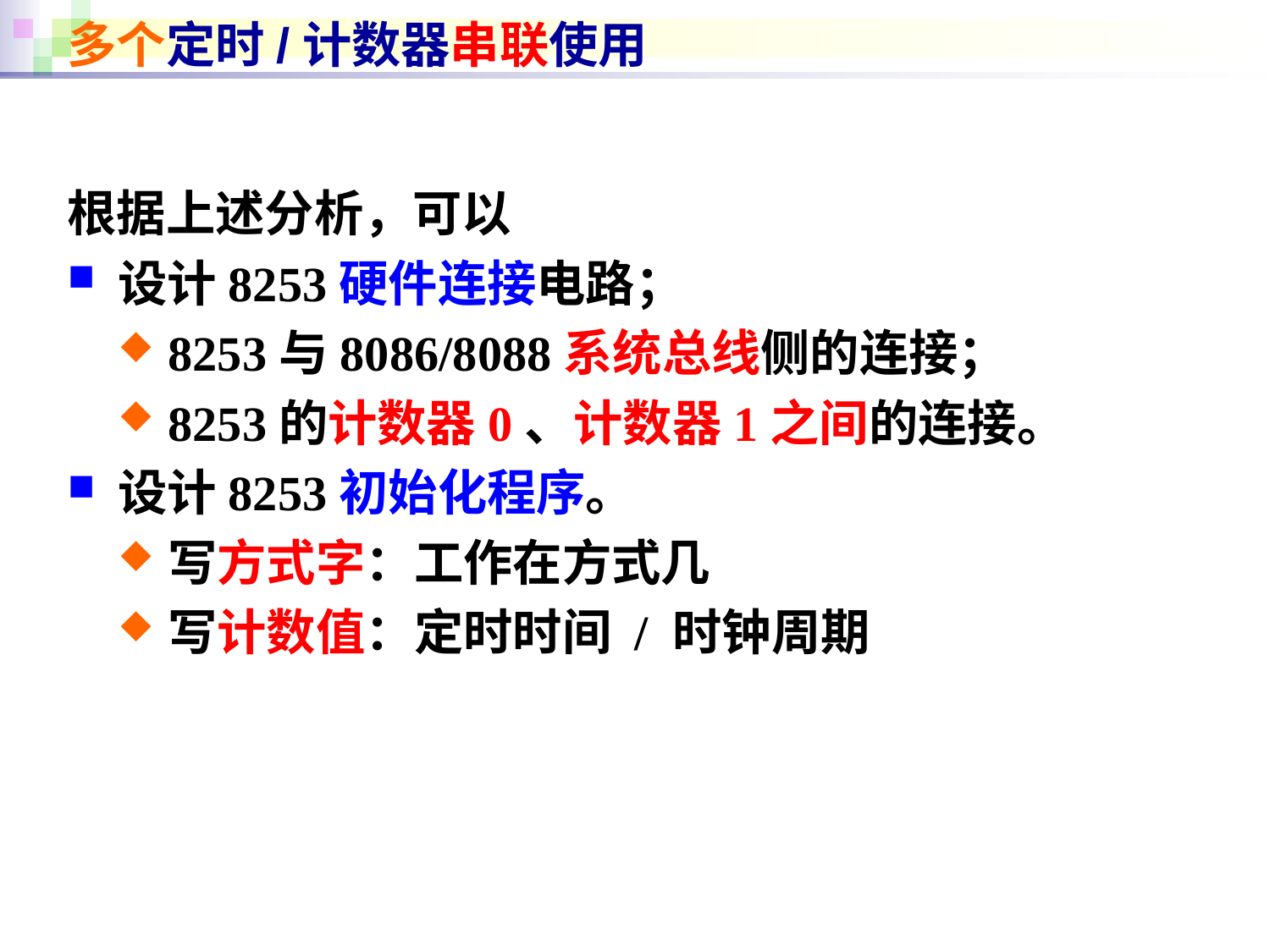

# 多个定时/计数器串联使用
根据上述分析，可以
设计8253硬件连接电路；
8253与8086/8088系统总线侧的连接；
8253的计数器0、计数器1之间的连接。
设计8253初始化程序。
写方式字：工作在方式几
写计数值：定时时间 / 时钟周期
66